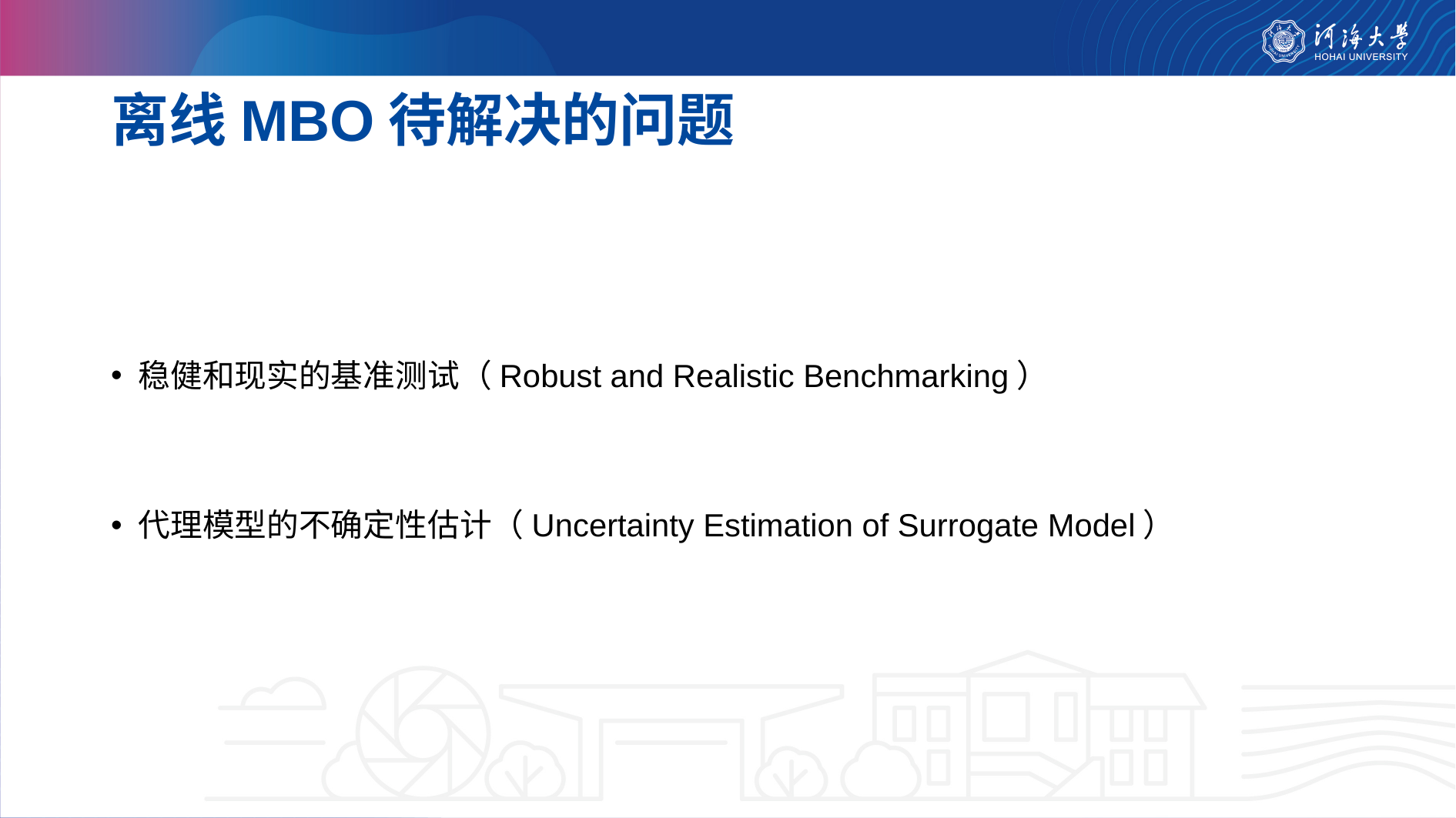

# 离线MBO待解决的问题
稳健和现实的基准测试（Robust and Realistic Benchmarking）

代理模型的不确定性估计（Uncertainty Estimation of Surrogate Model）